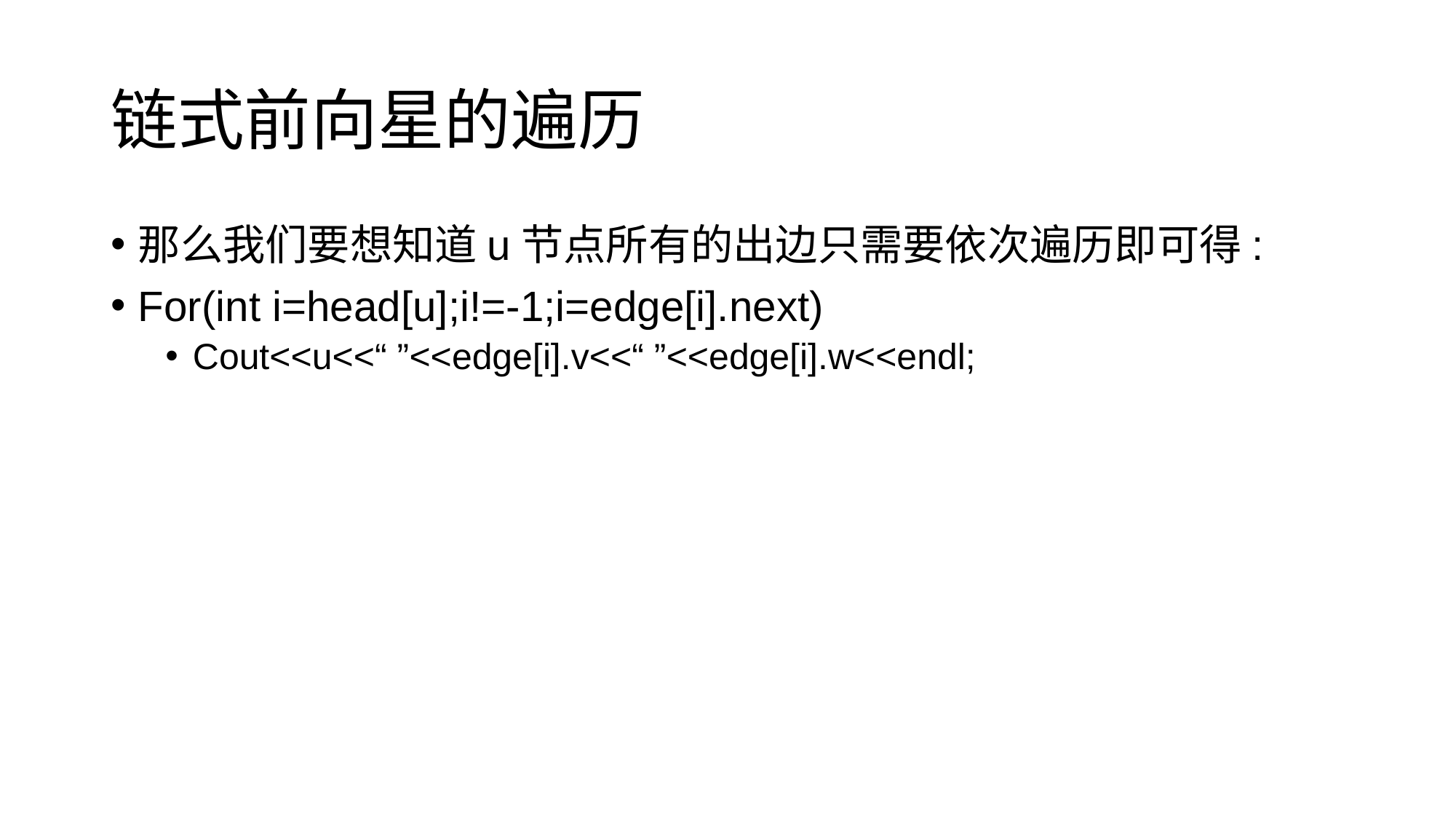

# 链式前向星的遍历
那么我们要想知道u节点所有的出边只需要依次遍历即可得:
For(int i=head[u];i!=-1;i=edge[i].next)
Cout<<u<<“ ”<<edge[i].v<<“ ”<<edge[i].w<<endl;